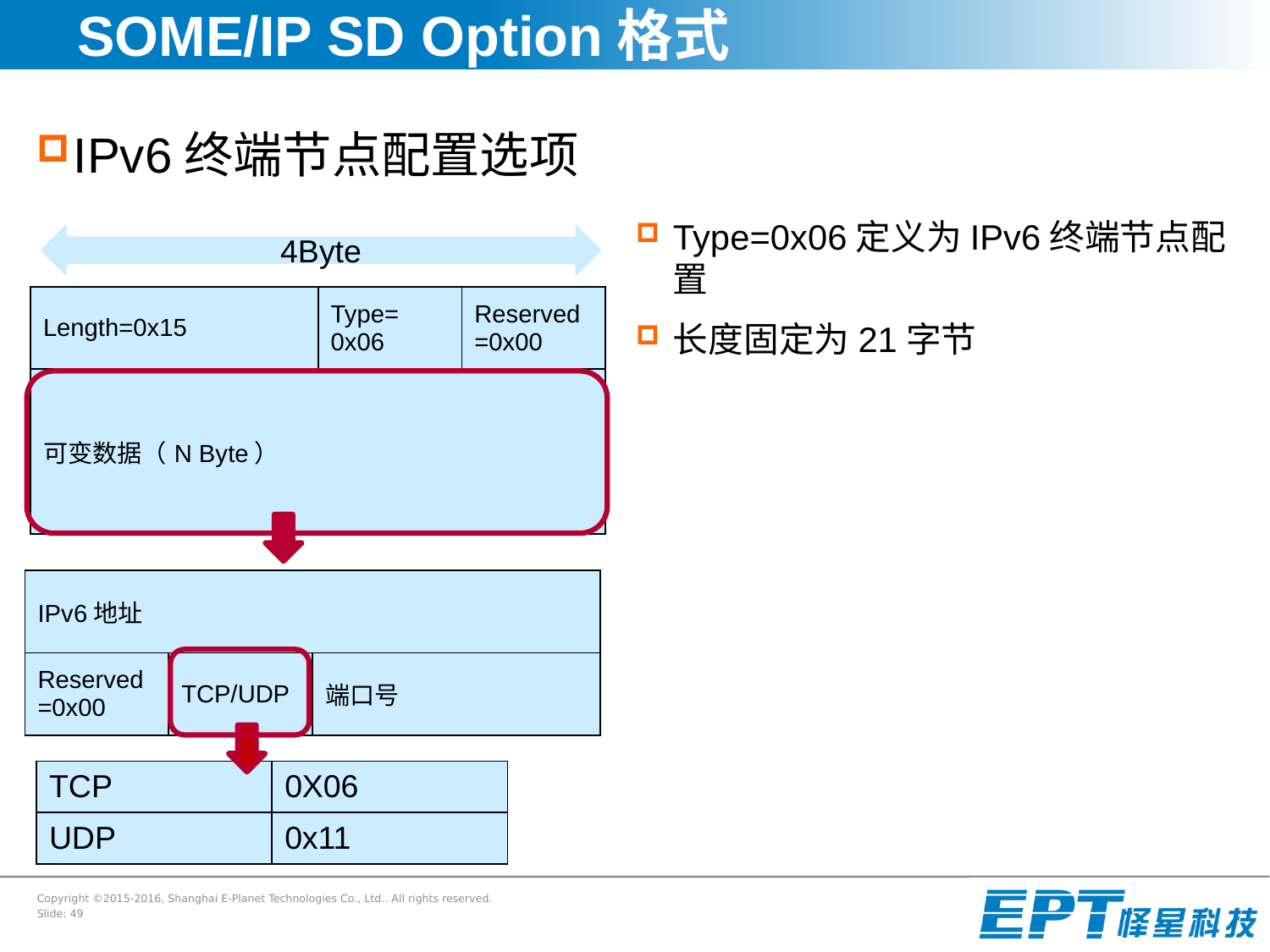

# SOME/IP SD Option格式
IPv6终端节点配置选项
Type=0x06定义为IPv6终端节点配置
长度固定为21字节
4Byte
| Length=0x15 | Type= 0x06 | Reserved=0x00 |
| --- | --- | --- |
| 可变数据（N Byte） |  |  |

| IPv6地址 |  |  |
| --- | --- | --- |
| Reserved=0x00 | TCP/UDP | 端口号 |

| TCP | 0X06 |
| --- | --- |
| UDP | 0x11 |